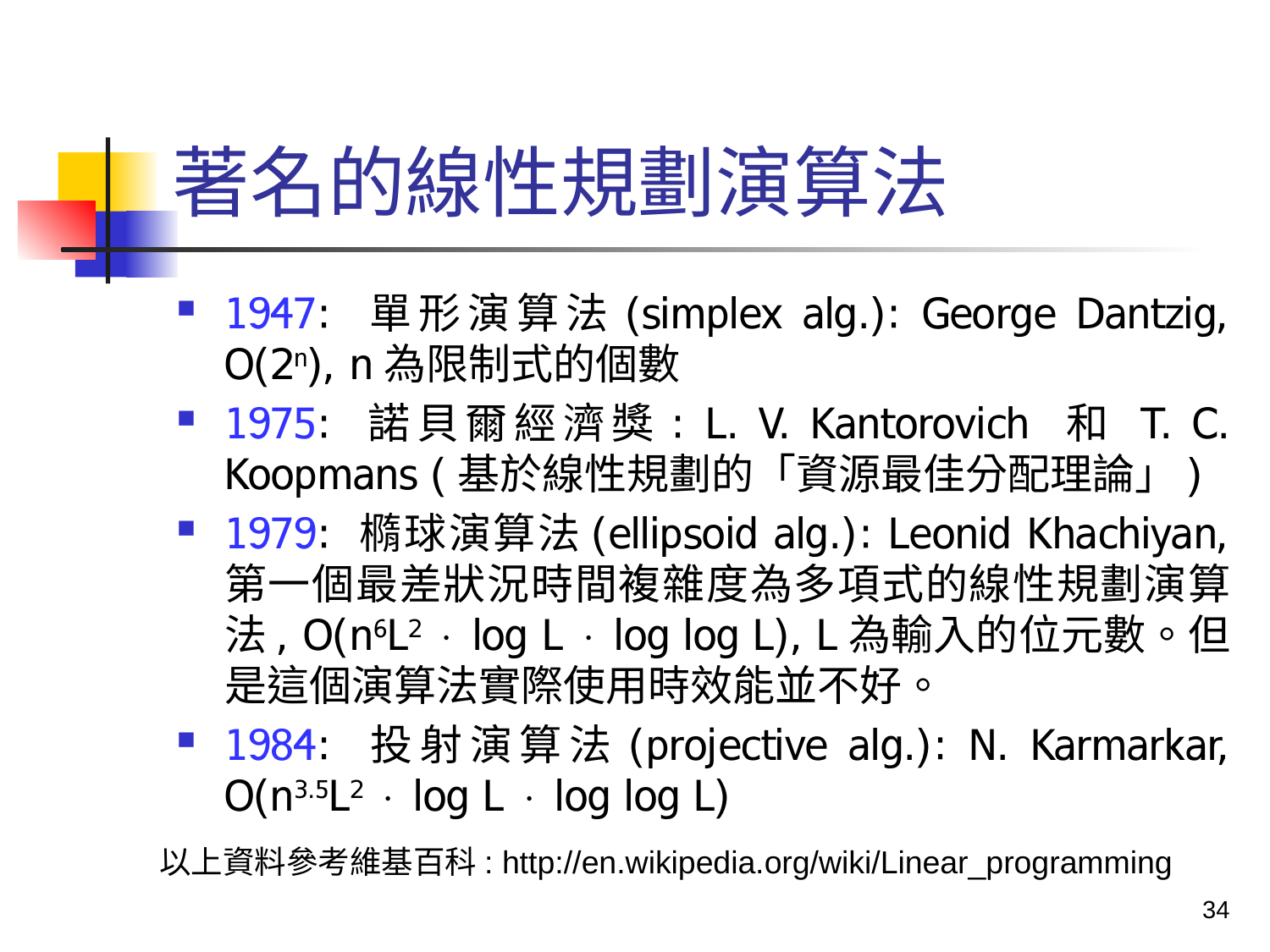

# 著名的線性規劃演算法
1947: 單形演算法(simplex alg.): George Dantzig, O(2n), n為限制式的個數
1975: 諾貝爾經濟獎: L. V. Kantorovich 和 T. C. Koopmans (基於線性規劃的「資源最佳分配理論」)
1979: 橢球演算法(ellipsoid alg.): Leonid Khachiyan, 第一個最差狀況時間複雜度為多項式的線性規劃演算法, O(n6L2 ⋅ log L ⋅ log log L), L為輸入的位元數。但是這個演算法實際使用時效能並不好。
1984: 投射演算法(projective alg.): N. Karmarkar, O(n3.5L2 ⋅ log L ⋅ log log L)
以上資料參考維基百科: http://en.wikipedia.org/wiki/Linear_programming
34